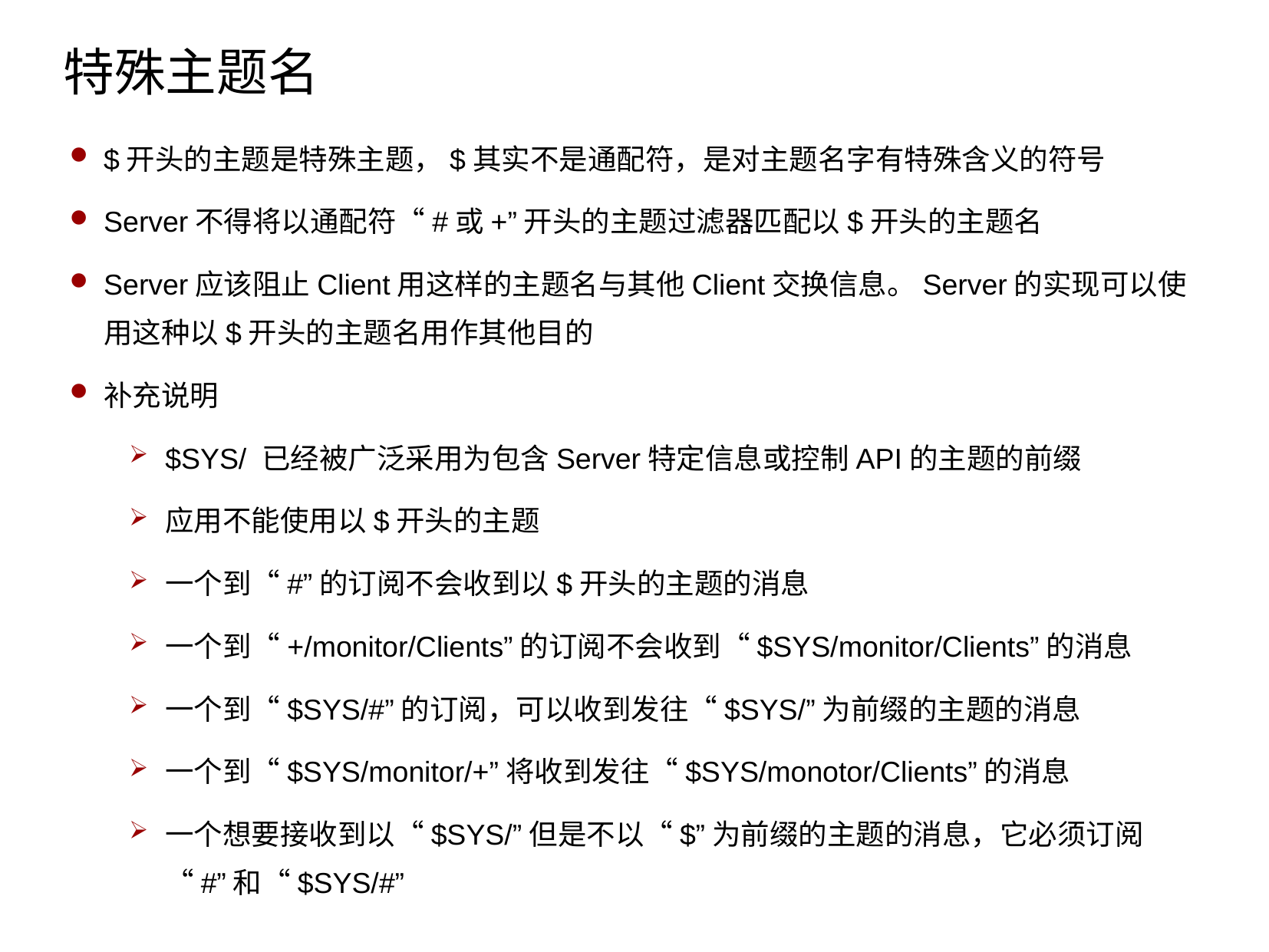

特殊主题名
$开头的主题是特殊主题，$其实不是通配符，是对主题名字有特殊含义的符号
Server不得将以通配符“#或+”开头的主题过滤器匹配以$开头的主题名
Server应该阻止Client用这样的主题名与其他Client交换信息。Server的实现可以使用这种以$开头的主题名用作其他目的
补充说明
$SYS/ 已经被广泛采用为包含Server特定信息或控制API的主题的前缀
应用不能使用以$开头的主题
一个到“#”的订阅不会收到以$开头的主题的消息
一个到“+/monitor/Clients”的订阅不会收到“$SYS/monitor/Clients”的消息
一个到“$SYS/#”的订阅，可以收到发往“$SYS/”为前缀的主题的消息
一个到“$SYS/monitor/+”将收到发往“$SYS/monotor/Clients”的消息
一个想要接收到以“$SYS/”但是不以“$”为前缀的主题的消息，它必须订阅“#”和“$SYS/#”